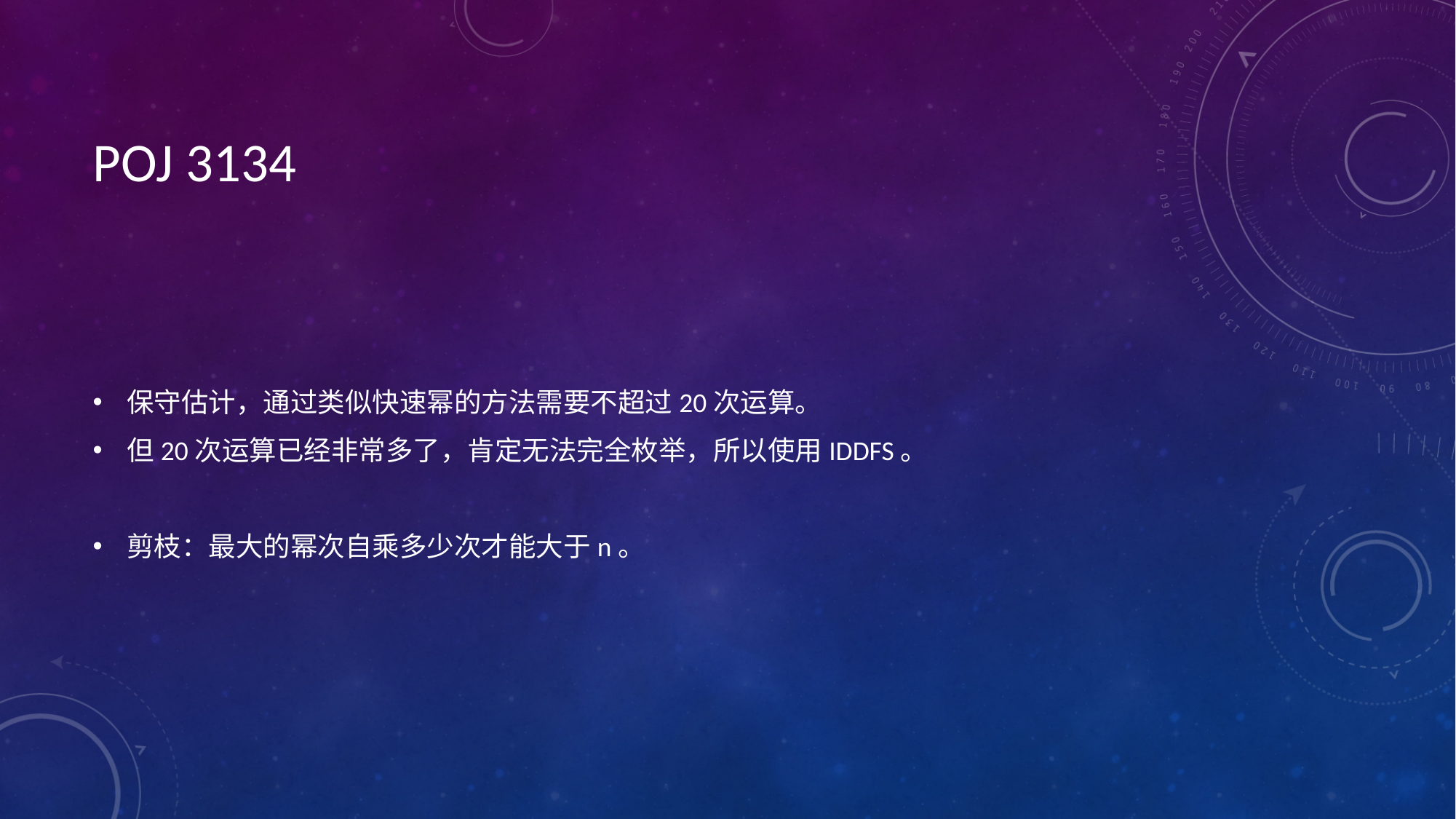

# POJ 3134
保守估计，通过类似快速幂的方法需要不超过20次运算。
但20次运算已经非常多了，肯定无法完全枚举，所以使用IDDFS。

剪枝：最大的幂次自乘多少次才能大于n。